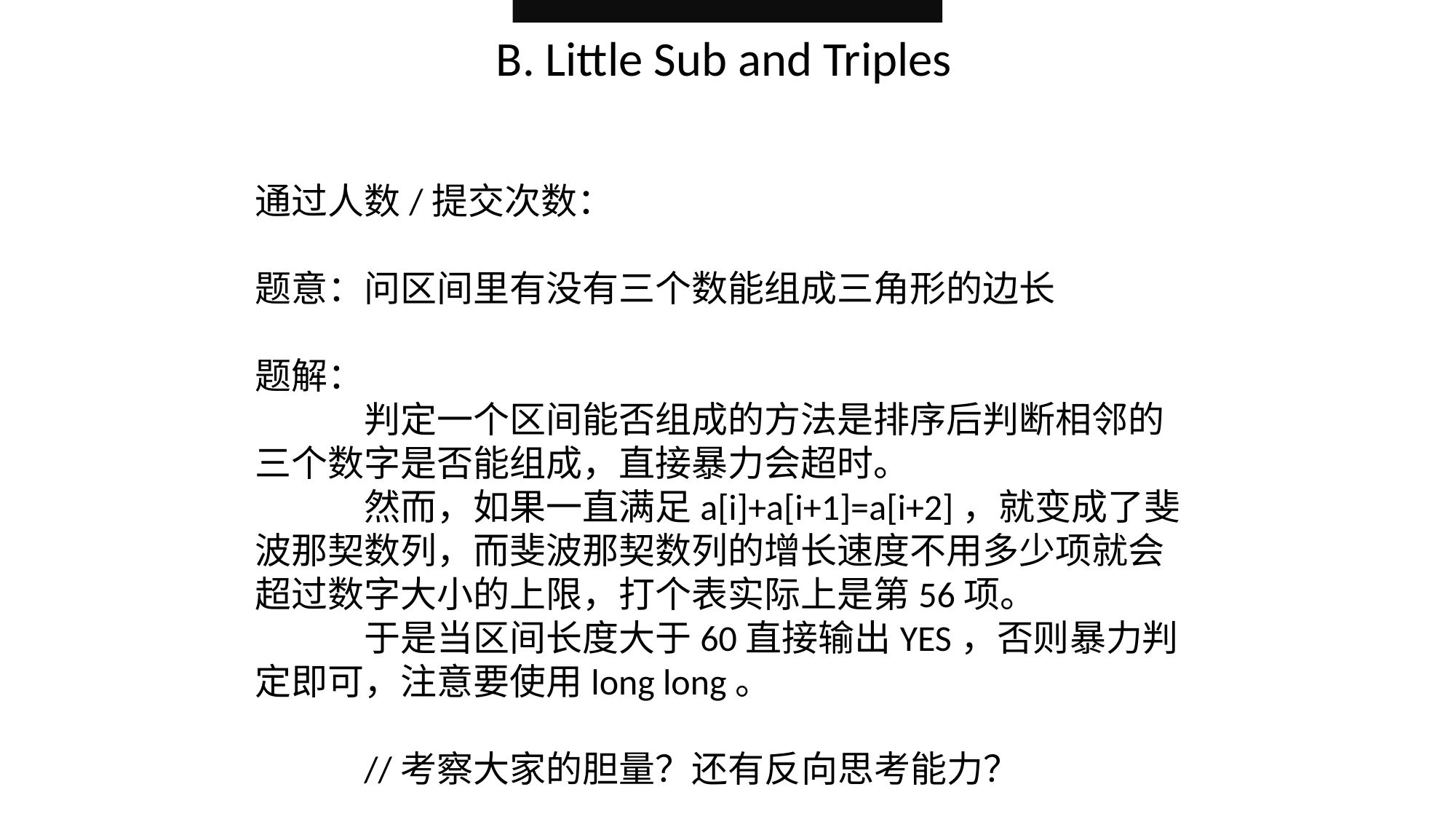

B. Little Sub and Triples
通过人数/提交次数：

题意：问区间里有没有三个数能组成三角形的边长

题解：
	判定一个区间能否组成的方法是排序后判断相邻的三个数字是否能组成，直接暴力会超时。
	然而，如果一直满足a[i]+a[i+1]=a[i+2]，就变成了斐波那契数列，而斐波那契数列的增长速度不用多少项就会超过数字大小的上限，打个表实际上是第56项。
	于是当区间长度大于60直接输出YES，否则暴力判定即可，注意要使用long long。

	//考察大家的胆量？还有反向思考能力？